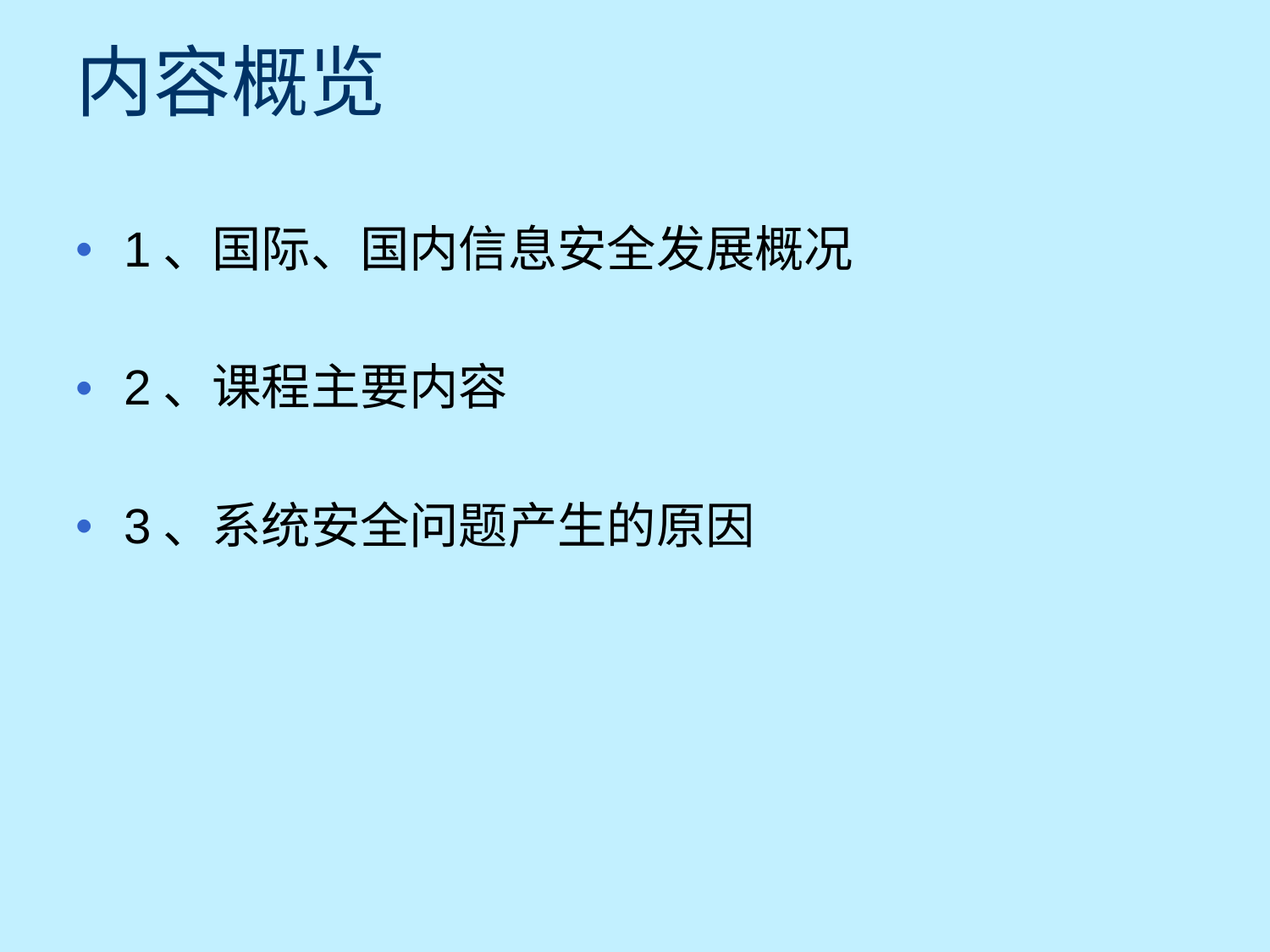

# 内容概览
1、国际、国内信息安全发展概况

2、课程主要内容

3、系统安全问题产生的原因